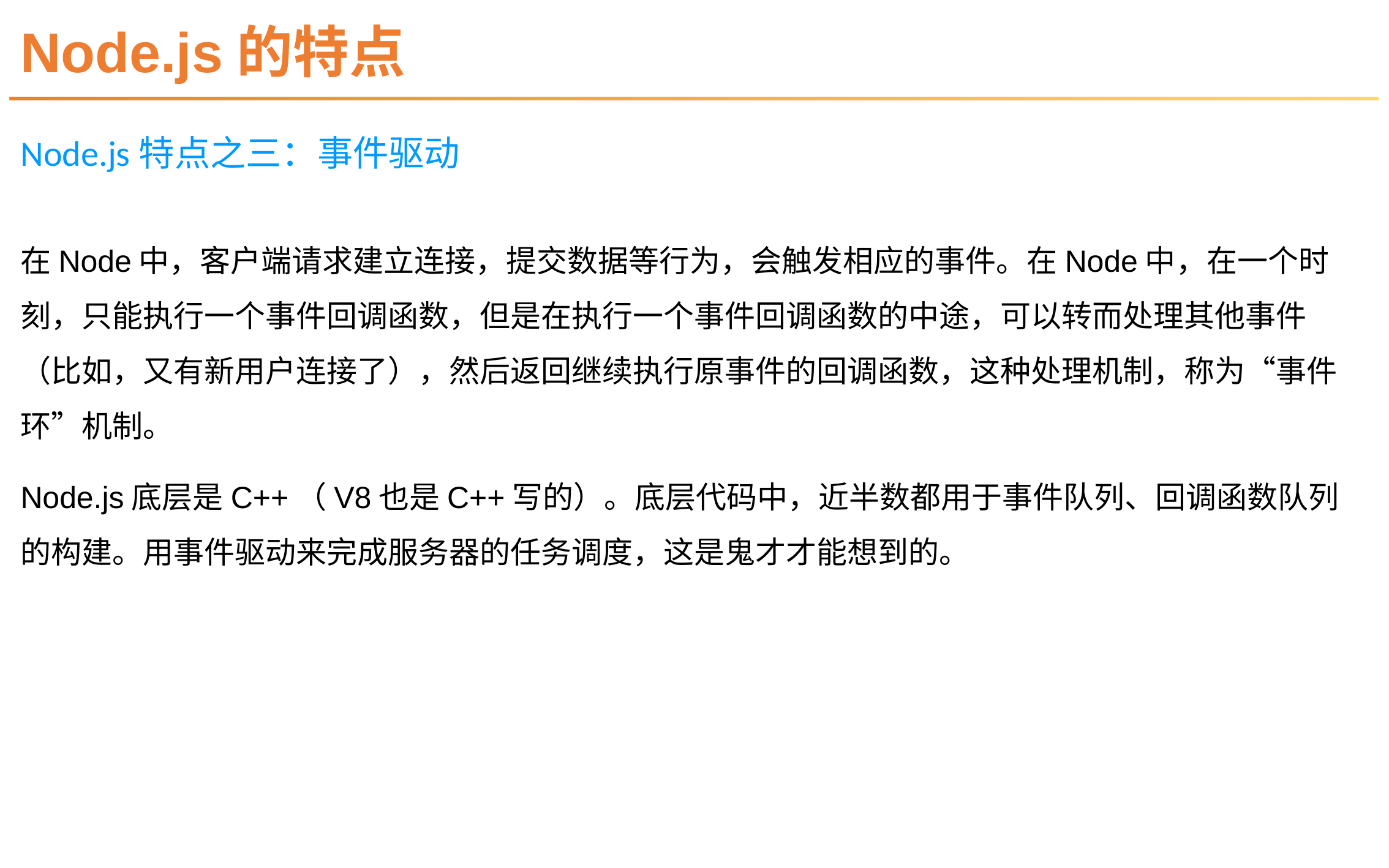

Node.js的特点

Node.js特点之三：事件驱动
在Node中，客户端请求建立连接，提交数据等行为，会触发相应的事件。在Node中，在一个时刻，只能执行一个事件回调函数，但是在执行一个事件回调函数的中途，可以转而处理其他事件（比如，又有新用户连接了），然后返回继续执行原事件的回调函数，这种处理机制，称为“事件环”机制。
Node.js底层是C++（V8也是C++写的）。底层代码中，近半数都用于事件队列、回调函数队列的构建。用事件驱动来完成服务器的任务调度，这是鬼才才能想到的。